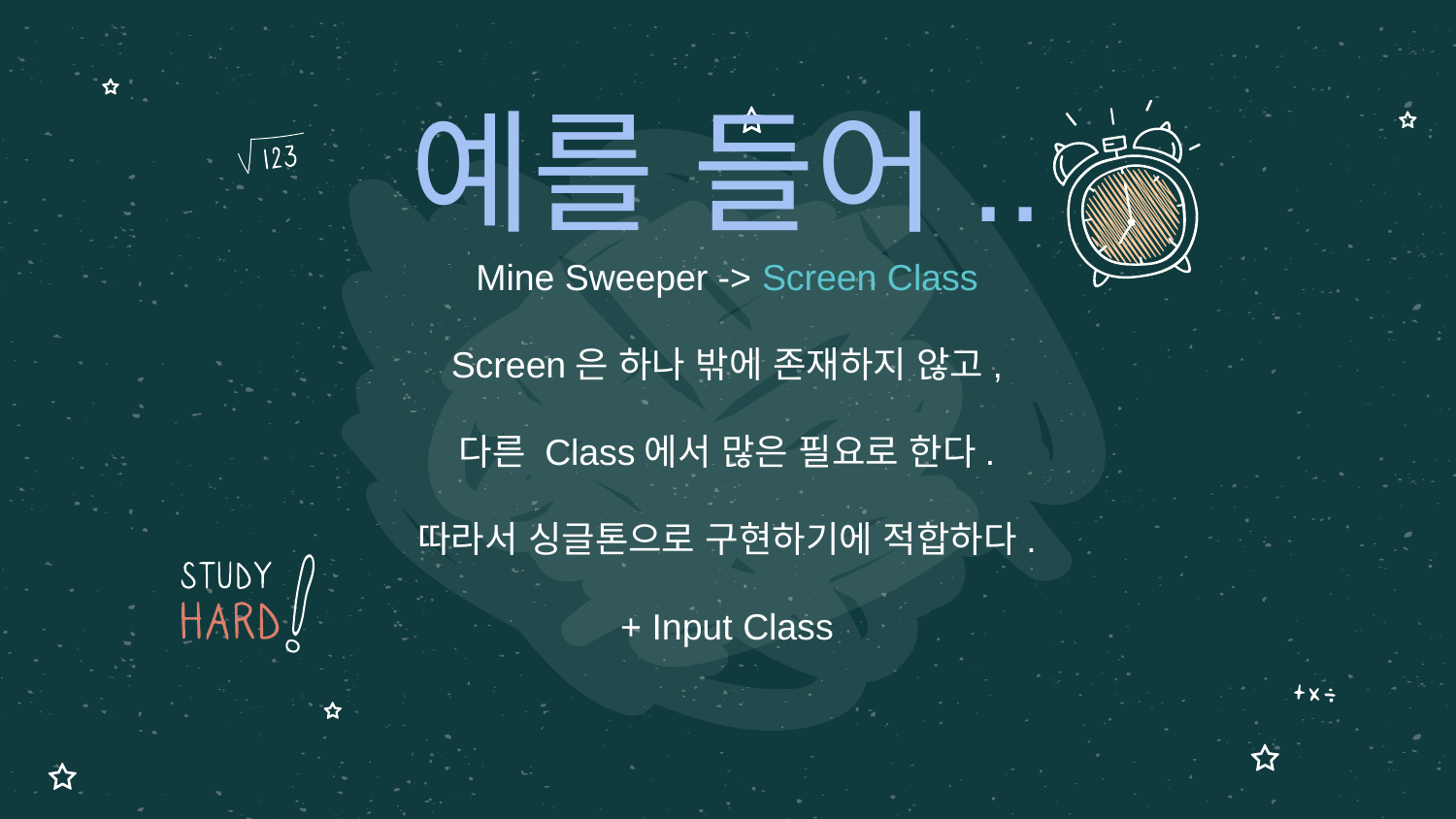

# 예를 들어..

Mine Sweeper -> Screen Class

Screen은 하나 밖에 존재하지 않고,

다른 Class에서 많은 필요로 한다.

따라서 싱글톤으로 구현하기에 적합하다.

+ Input Class